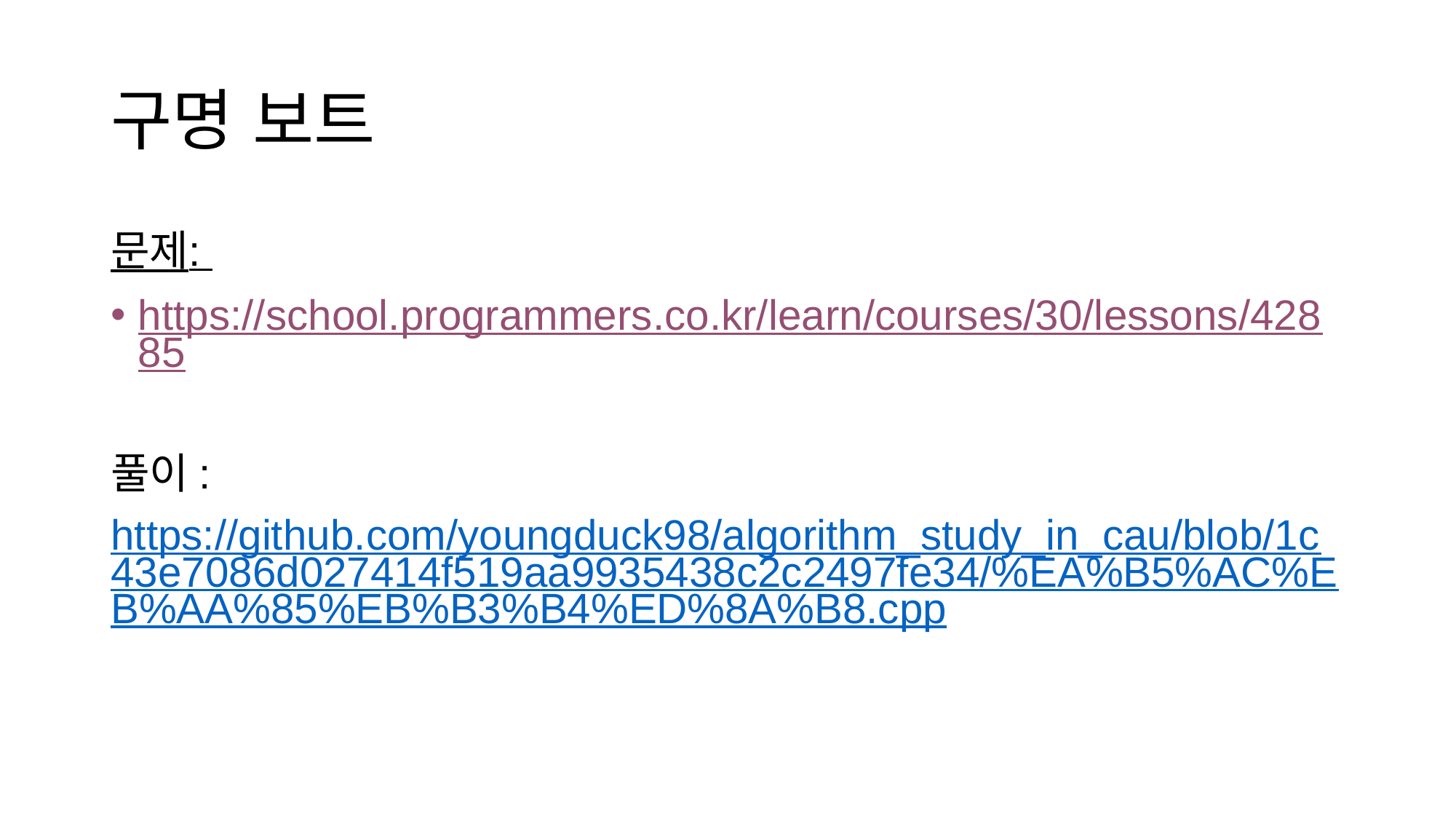

# 구명 보트
문제:
https://school.programmers.co.kr/learn/courses/30/lessons/42885

풀이:
https://github.com/youngduck98/algorithm_study_in_cau/blob/1c43e7086d027414f519aa9935438c2c2497fe34/%EA%B5%AC%EB%AA%85%EB%B3%B4%ED%8A%B8.cpp